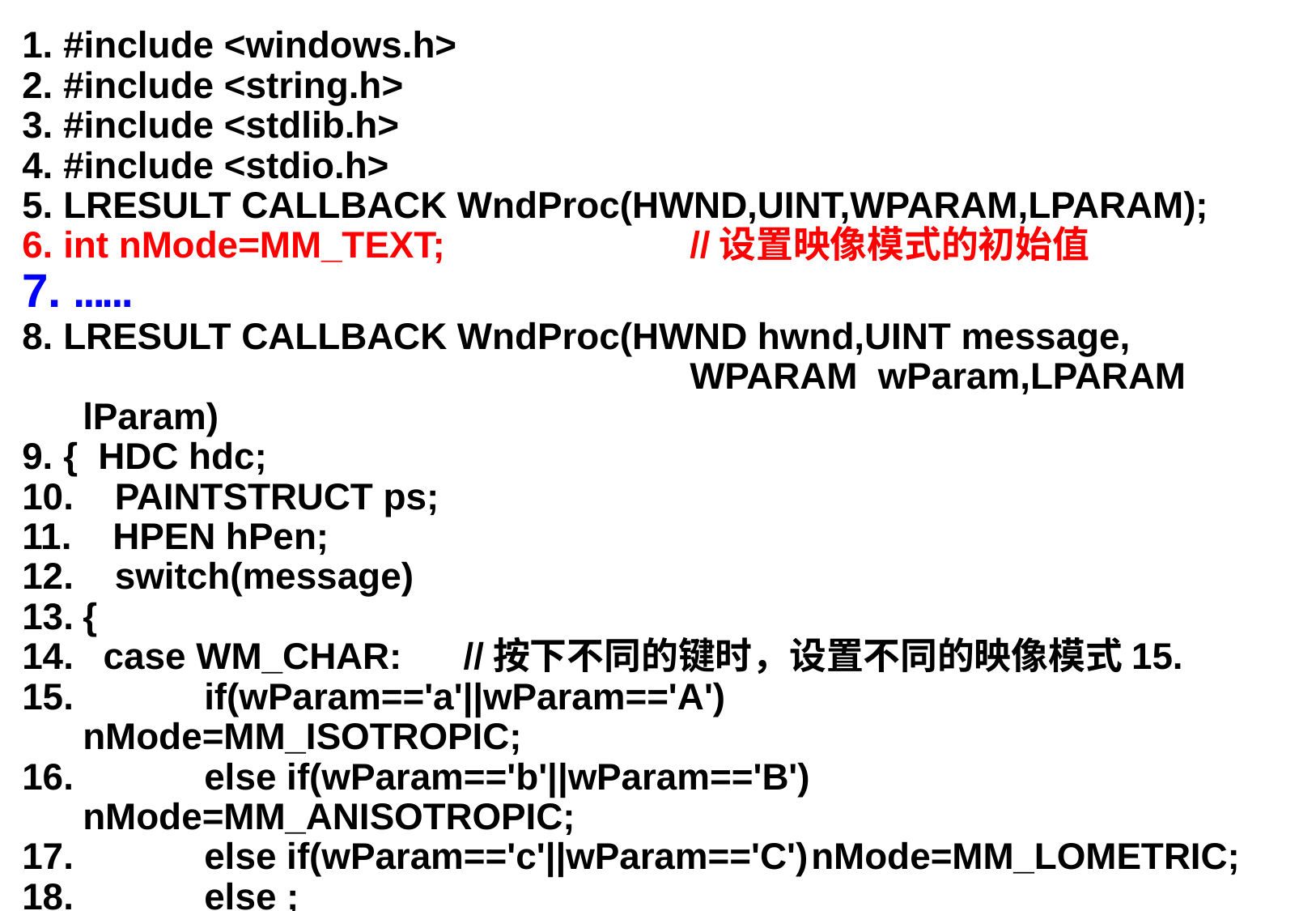

1. #include <windows.h>
2. #include <string.h>
3. #include <stdlib.h>
4. #include <stdio.h>
5. LRESULT CALLBACK WndProc(HWND,UINT,WPARAM,LPARAM);
6. int nMode=MM_TEXT;      		//设置映像模式的初始值
7. ……
8. LRESULT CALLBACK WndProc(HWND hwnd,UINT message,
						WPARAM  wParam,LPARAM  lParam)
9. {  HDC hdc;
10.    PAINTSTRUCT ps;
11.    HPEN hPen;
12.    switch(message)
{
  case WM_CHAR:      //按下不同的键时，设置不同的映像模式15.
	if(wParam=='a'||wParam=='A')    		nMode=MM_ISOTROPIC;
	else if(wParam=='b'||wParam=='B')	nMode=MM_ANISOTROPIC;
	else if(wParam=='c'||wParam=='C')	nMode=MM_LOMETRIC;
	else ;
	InvalidateRect(hwnd,NULL,1);		//刷新用户区
	break;